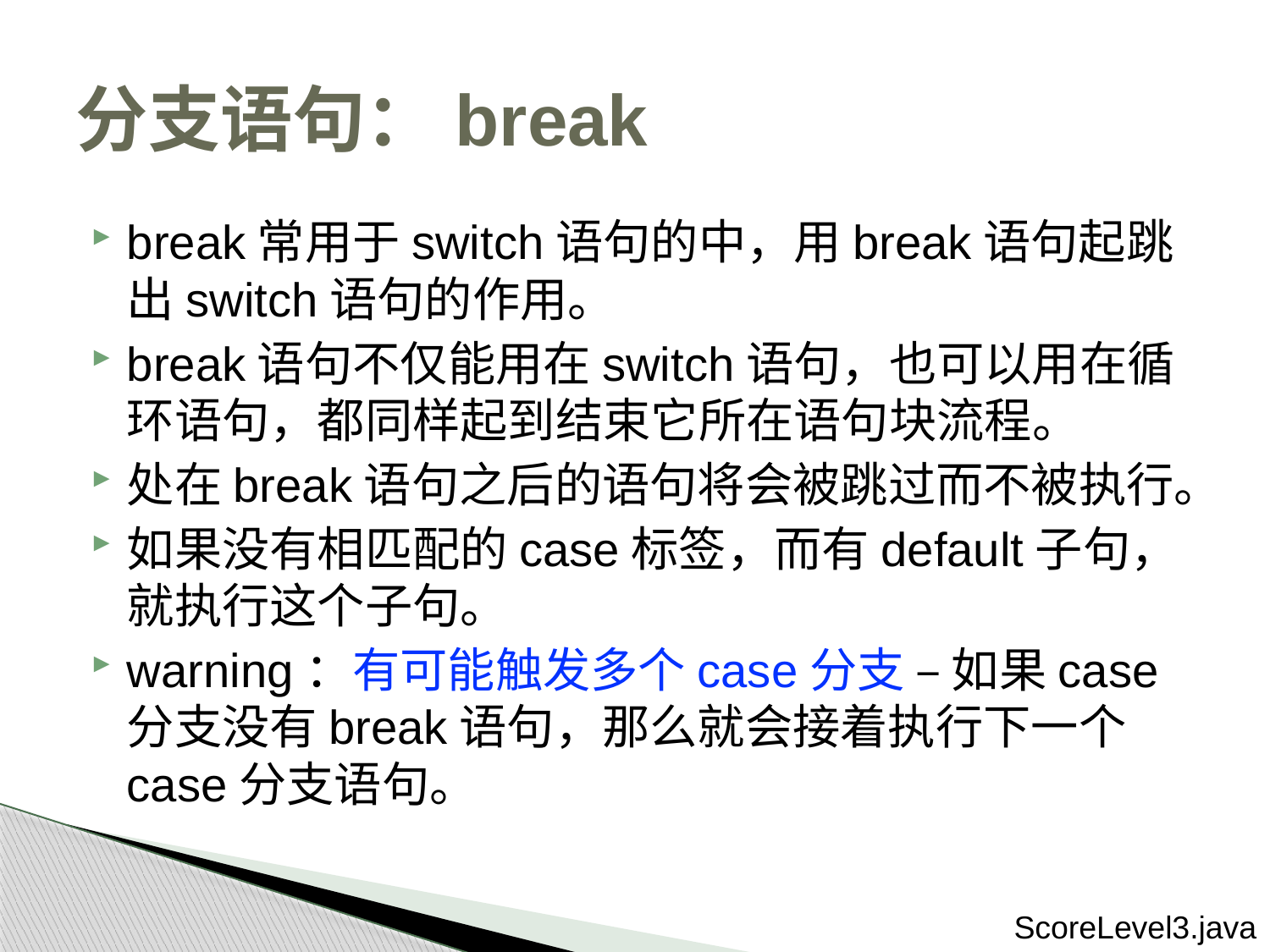

# 分支语句：break
break常用于switch语句的中，用break语句起跳出switch语句的作用。
break语句不仅能用在switch语句，也可以用在循环语句，都同样起到结束它所在语句块流程。
处在break语句之后的语句将会被跳过而不被执行。
如果没有相匹配的case标签，而有default子句，就执行这个子句。
warning：有可能触发多个case分支 – 如果case分支没有break语句，那么就会接着执行下一个case分支语句。
ScoreLevel3.java